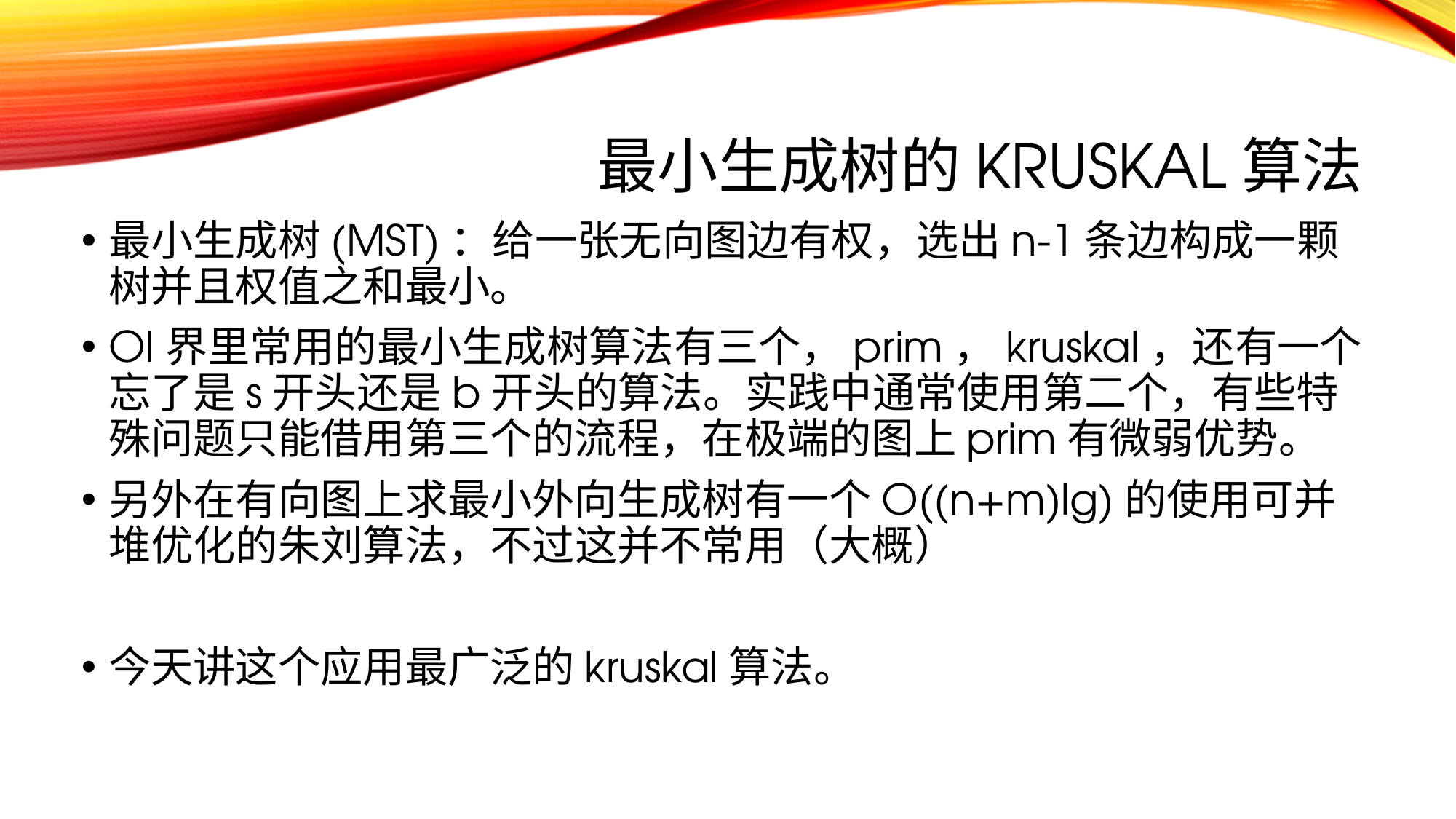

# 最小生成树的kruskal算法
最小生成树(MST)：给一张无向图边有权，选出n-1条边构成一颗树并且权值之和最小。
OI界里常用的最小生成树算法有三个，prim，kruskal，还有一个忘了是s开头还是b开头的算法。实践中通常使用第二个，有些特殊问题只能借用第三个的流程，在极端的图上prim有微弱优势。
另外在有向图上求最小外向生成树有一个O((n+m)lg)的使用可并堆优化的朱刘算法，不过这并不常用（大概）

今天讲这个应用最广泛的kruskal算法。